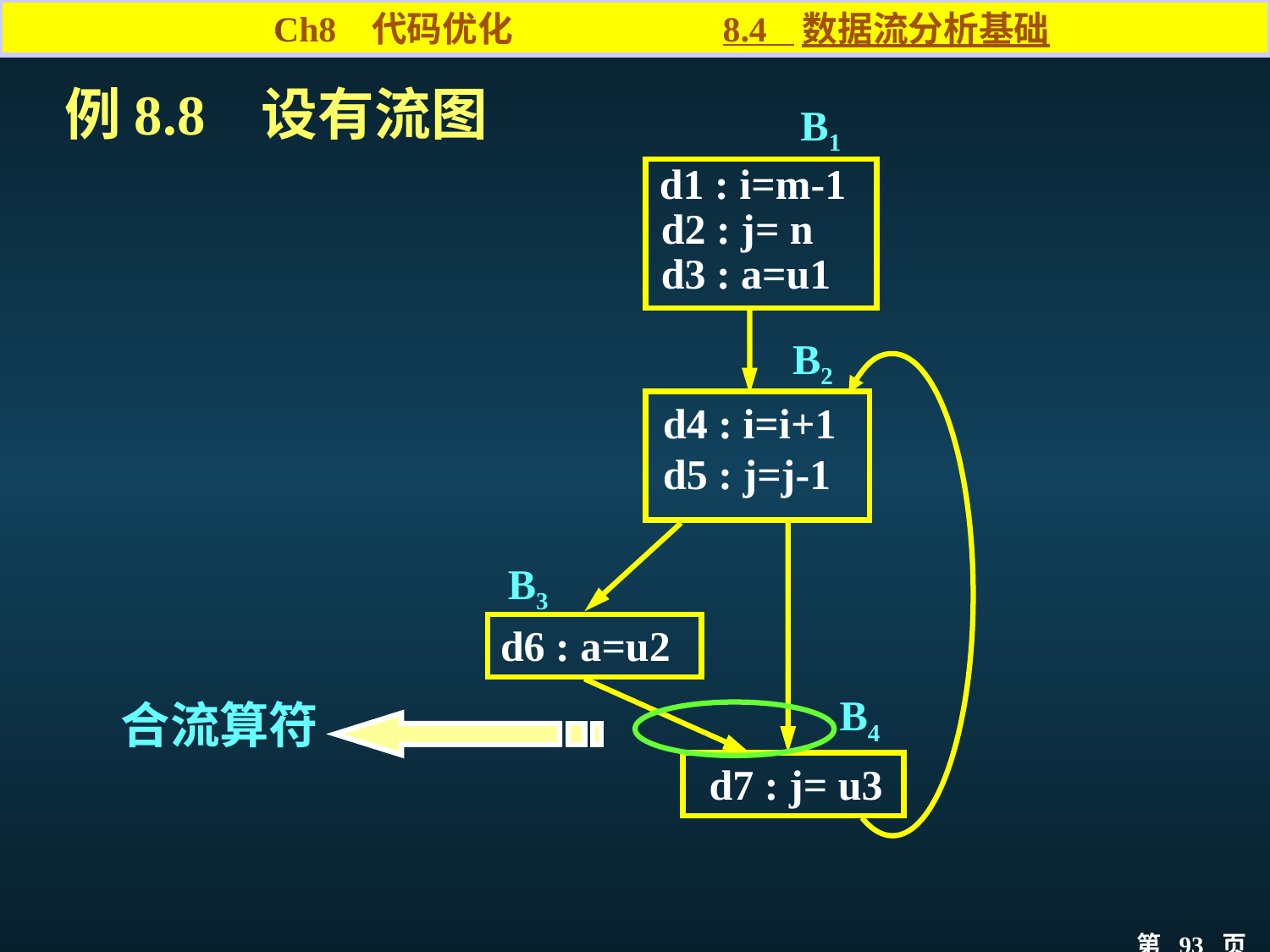

Ch8   代码优化                         8.4   数据流分析基础
例8.8   设有流图
B1
 d1 : i=m-1
 d2 : j= n
 d3 : a=u1

B2

d4 : i=i+1
d5 : j=j-1

B3
d6 : a=u2

B4
合流算符

 d7 : j= u3